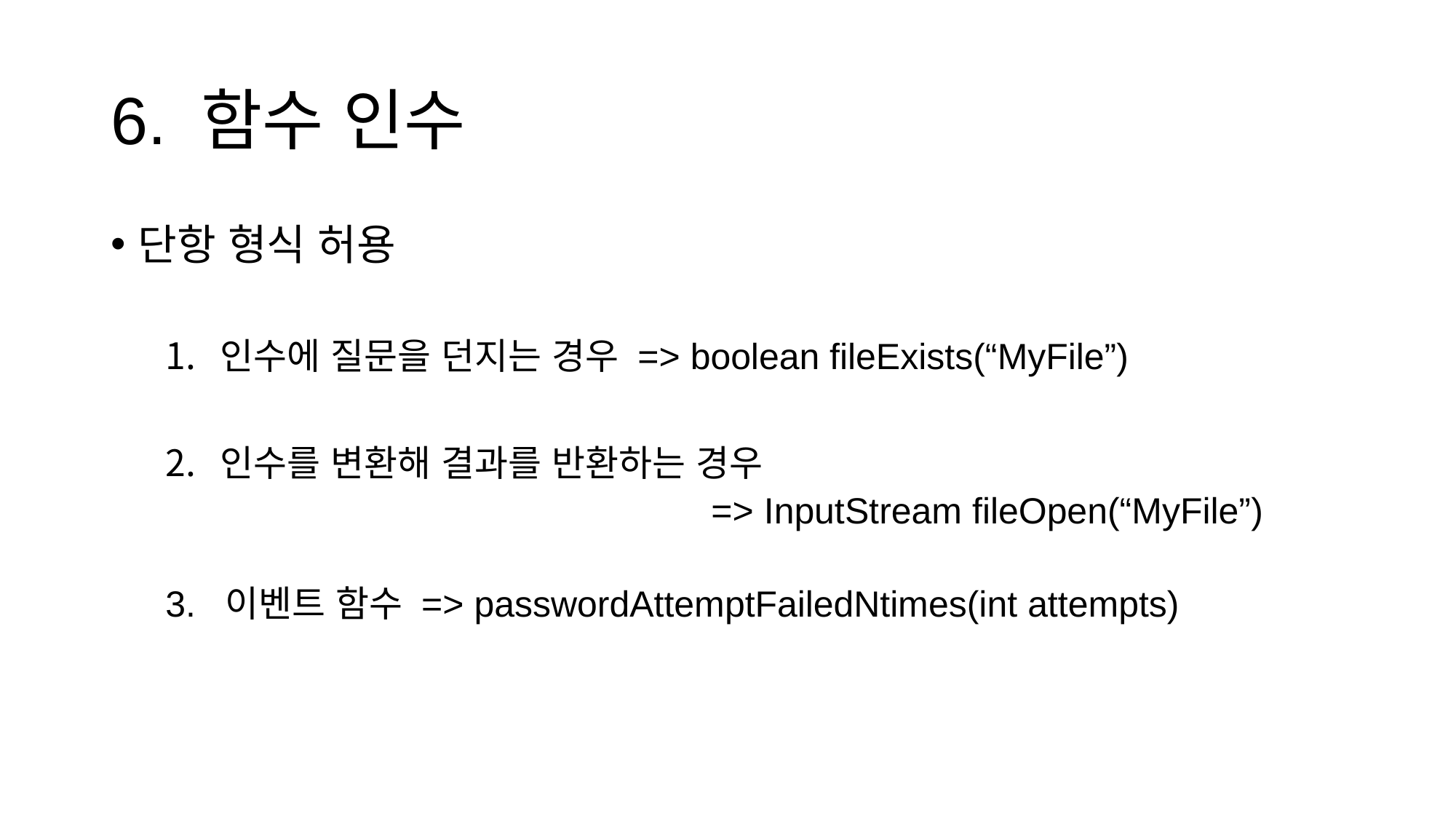

# 6. 함수 인수
단항 형식 허용

인수에 질문을 던지는 경우 => boolean fileExists(“MyFile”)

인수를 변환해 결과를 반환하는 경우
					=> InputStream fileOpen(“MyFile”)

3.  이벤트 함수 => passwordAttemptFailedNtimes(int attempts)